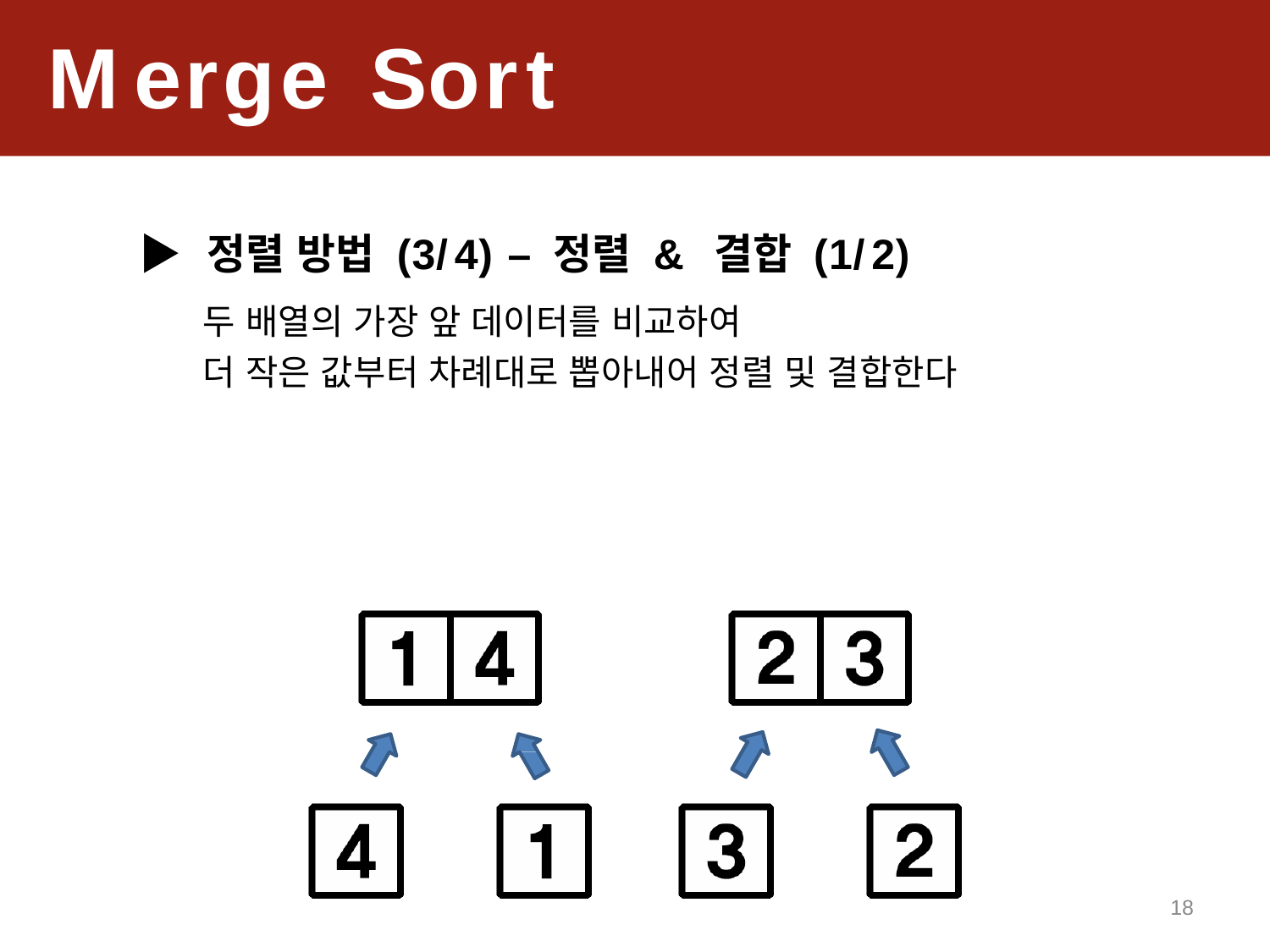

Merge	Sort
▶ 정렬 방법 (3/4) – 정렬 & 결합 (1/2)

두 배열의 가장 앞 데이터를 비교하여
더 작은 값부터 차례대로 뽑아내어 정렬 및 결합한다

18